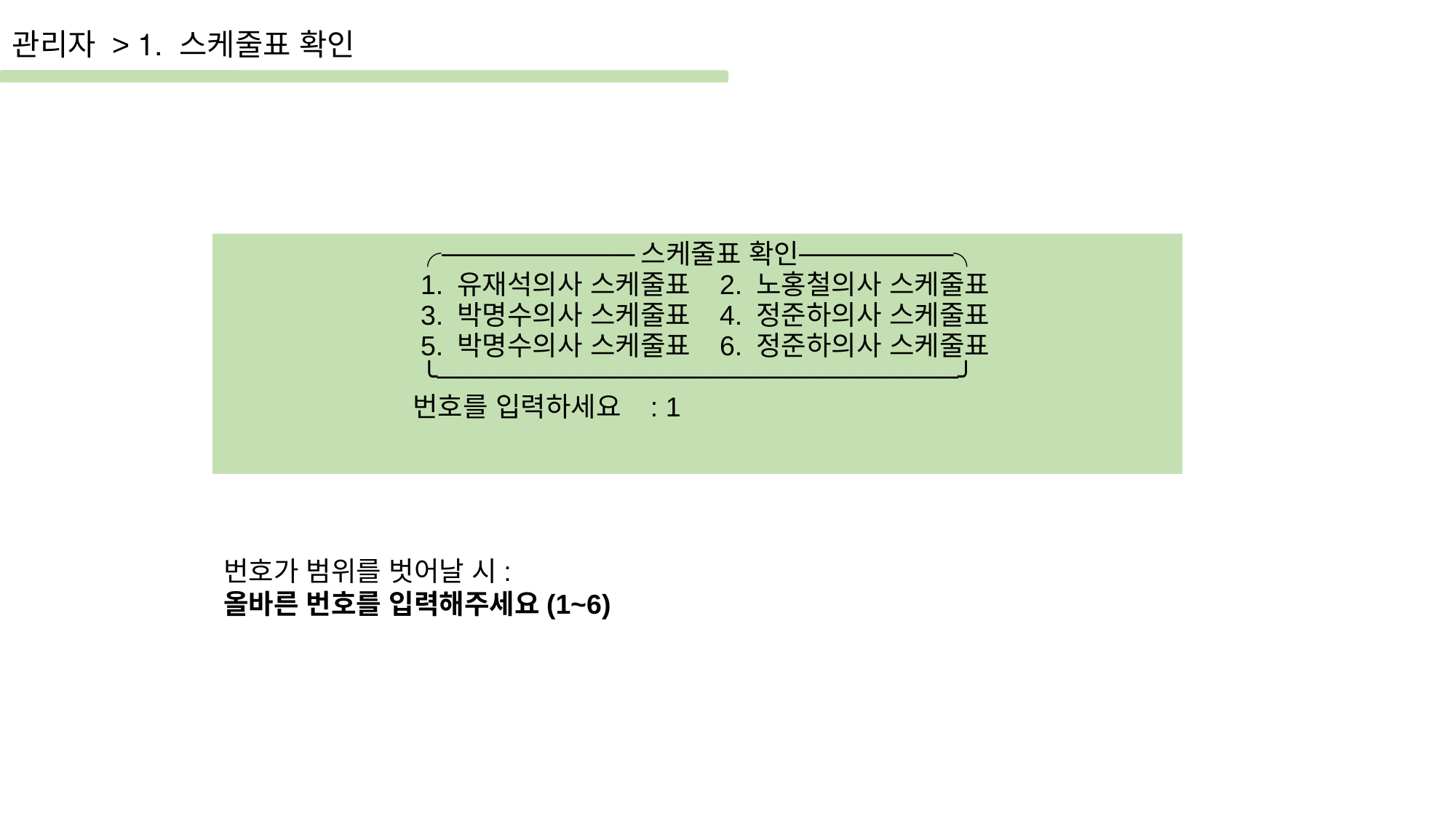

관리자 > 1. 스케줄표 확인

| ╭──────────스케줄표 확인────────╮ 1. 유재석의사 스케줄표 2. 노홍철의사 스케줄표 3. 박명수의사 스케줄표 4. 정준하의사 스케줄표 5. 박명수의사 스케줄표 6. 정준하의사 스케줄표 ╰───────────────────────────╯ 번호를 입력하세요✎: 1 |
| --- |
번호가 범위를 벗어날 시:
올바른 번호를 입력해주세요(1~6)